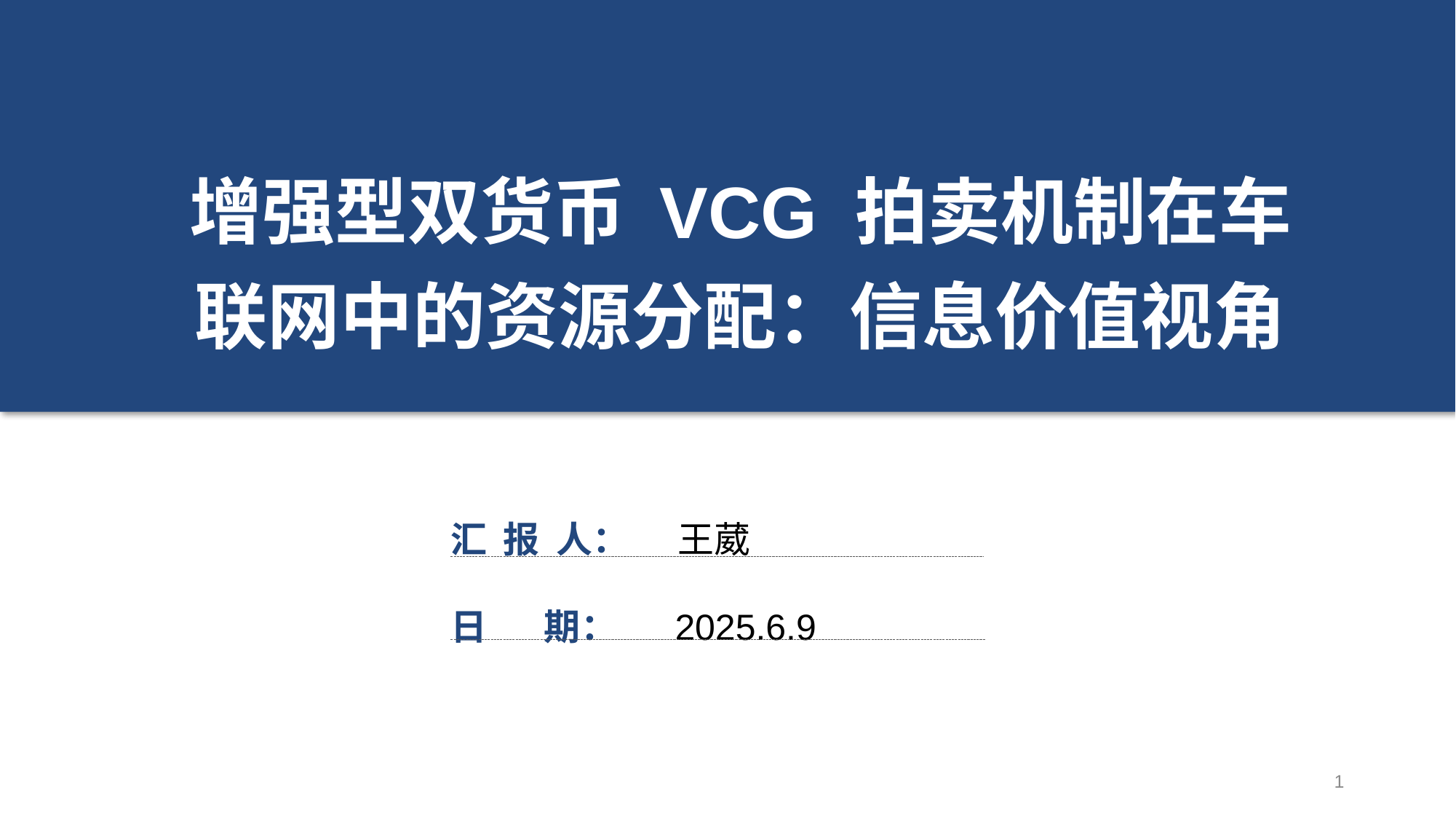

增强型双货币 VCG 拍卖机制在车联网中的资源分配：信息价值视角
汇  报  人：      王葳
日       期：      2025.6.9

1